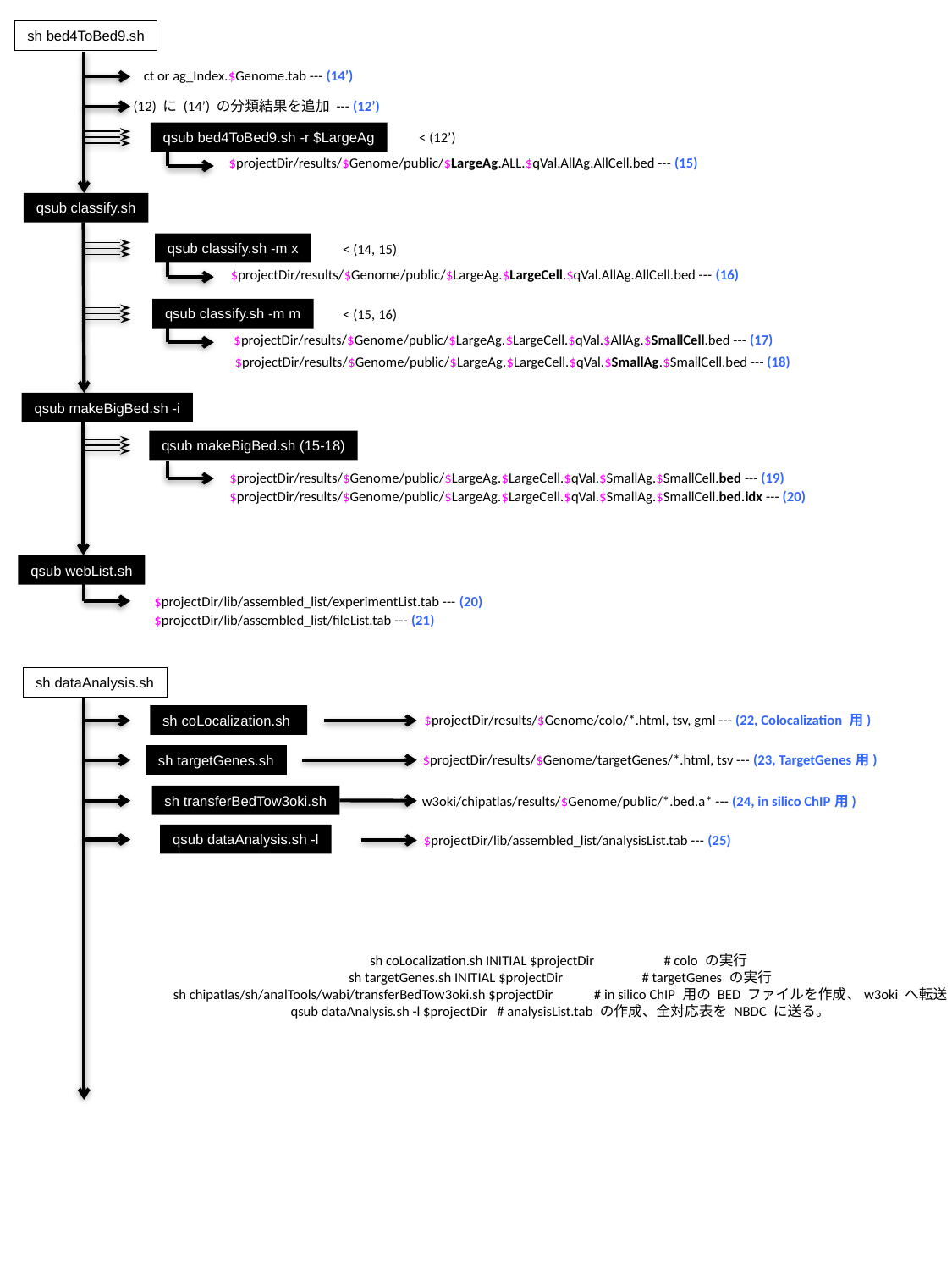

sh bed4ToBed9.sh
ct or ag_Index.$Genome.tab --- (14’)
(12) に (14’) の分類結果を追加 --- (12’)
qsub bed4ToBed9.sh -r $LargeAg
< (12’)
$projectDir/results/$Genome/public/$LargeAg.ALL.$qVal.AllAg.AllCell.bed --- (15)
qsub classify.sh
qsub classify.sh -m x
< (14, 15)
$projectDir/results/$Genome/public/$LargeAg.$LargeCell.$qVal.AllAg.AllCell.bed --- (16)
qsub classify.sh -m m
< (15, 16)
$projectDir/results/$Genome/public/$LargeAg.$LargeCell.$qVal.$AllAg.$SmallCell.bed --- (17)
$projectDir/results/$Genome/public/$LargeAg.$LargeCell.$qVal.$SmallAg.$SmallCell.bed --- (18)
qsub makeBigBed.sh -i
qsub makeBigBed.sh (15-18)
$projectDir/results/$Genome/public/$LargeAg.$LargeCell.$qVal.$SmallAg.$SmallCell.bed --- (19)
$projectDir/results/$Genome/public/$LargeAg.$LargeCell.$qVal.$SmallAg.$SmallCell.bed.idx --- (20)
qsub webList.sh
$projectDir/lib/assembled_list/experimentList.tab --- (20)
$projectDir/lib/assembled_list/fileList.tab --- (21)
sh dataAnalysis.sh
$projectDir/results/$Genome/colo/*.html, tsv, gml --- (22, Colocalization 用)
sh coLocalization.sh
$projectDir/results/$Genome/targetGenes/*.html, tsv --- (23, TargetGenes用)
sh targetGenes.sh
w3oki/chipatlas/results/$Genome/public/*.bed.a* --- (24, in silico ChIP用)
sh transferBedTow3oki.sh
$projectDir/lib/assembled_list/analysisList.tab --- (25)
qsub dataAnalysis.sh -l
 sh coLocalization.sh INITIAL $projectDir                      # colo の実行
  sh targetGenes.sh INITIAL $projectDir                         # targetGenes の実行
  sh chipatlas/sh/analTools/wabi/transferBedTow3oki.sh $projectDir             # in silico ChIP 用の BED ファイルを作成、w3oki へ転送
  qsub dataAnalysis.sh -l $projectDir   # analysisList.tab の作成、全対応表を NBDC に送る。